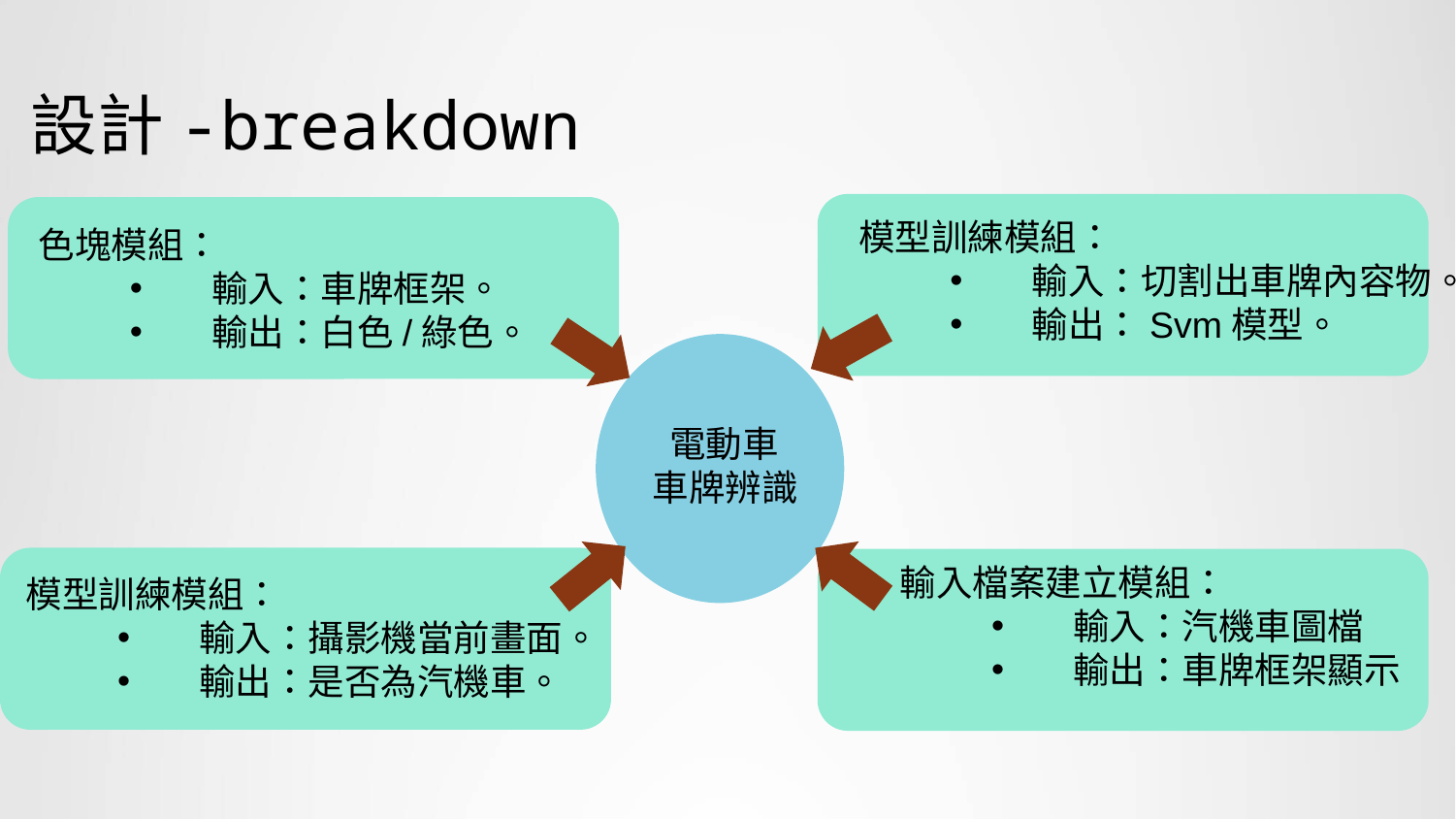

# 設計-breakdown

模型訓練模組：
輸入：切割出車牌內容物。
輸出：Svm模型。

色塊模組：
輸入：車牌框架。
輸出：白色/綠色。

 電動車
車牌辨識
模型訓練模組：
輸入：攝影機當前畫面。
輸出：是否為汽機車。
輸入檔案建立模組：
輸入：汽機車圖檔
輸出：車牌框架顯示